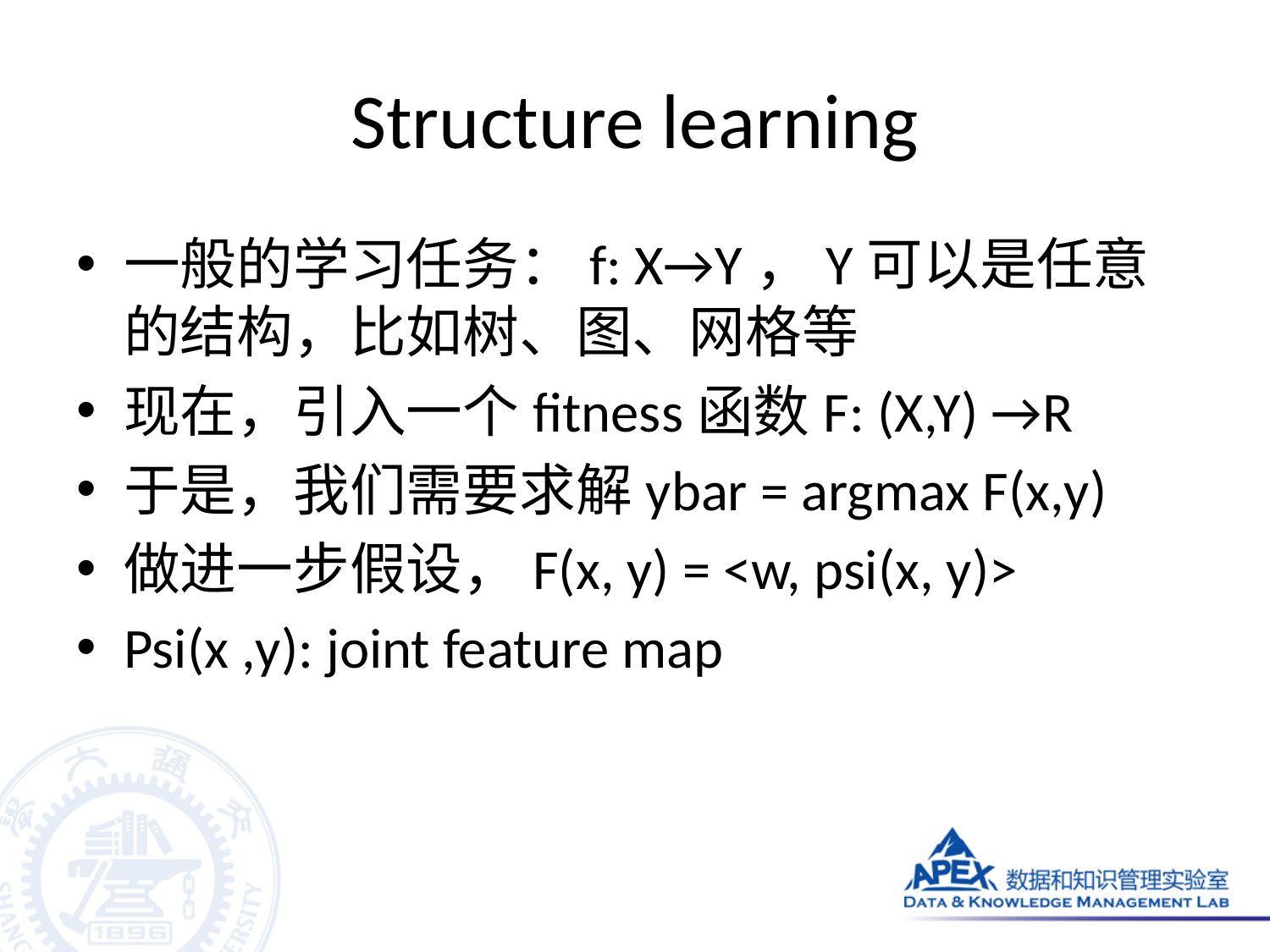

# Structure learning
一般的学习任务：f: X→Y，Y可以是任意的结构，比如树、图、网格等
现在，引入一个fitness函数F: (X,Y) →R
于是，我们需要求解ybar = argmax F(x,y)
做进一步假设，F(x, y) = <w, psi(x, y)>
Psi(x ,y): joint feature map